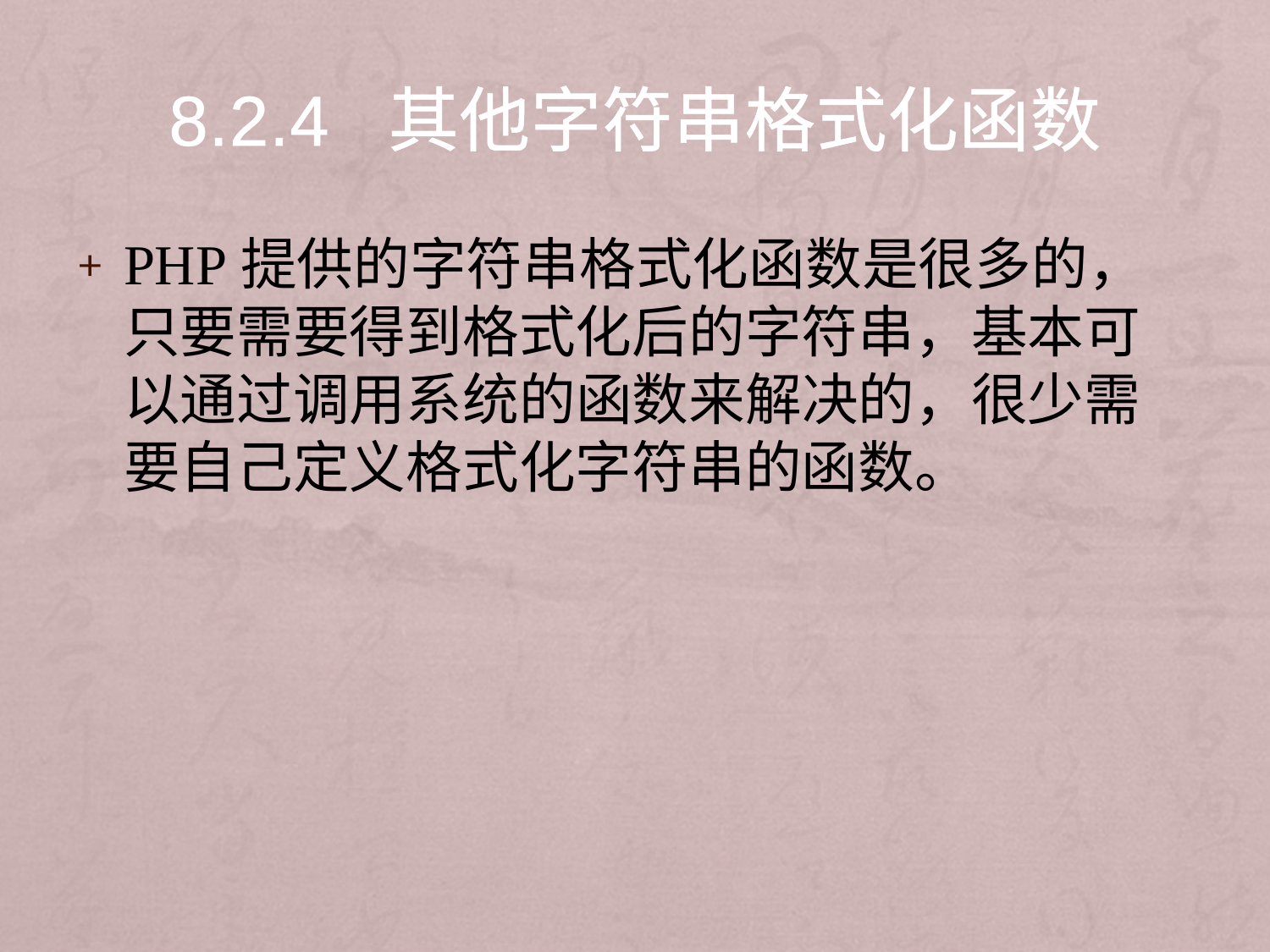

# 8.2.4  其他字符串格式化函数
PHP提供的字符串格式化函数是很多的，只要需要得到格式化后的字符串，基本可以通过调用系统的函数来解决的，很少需要自己定义格式化字符串的函数。